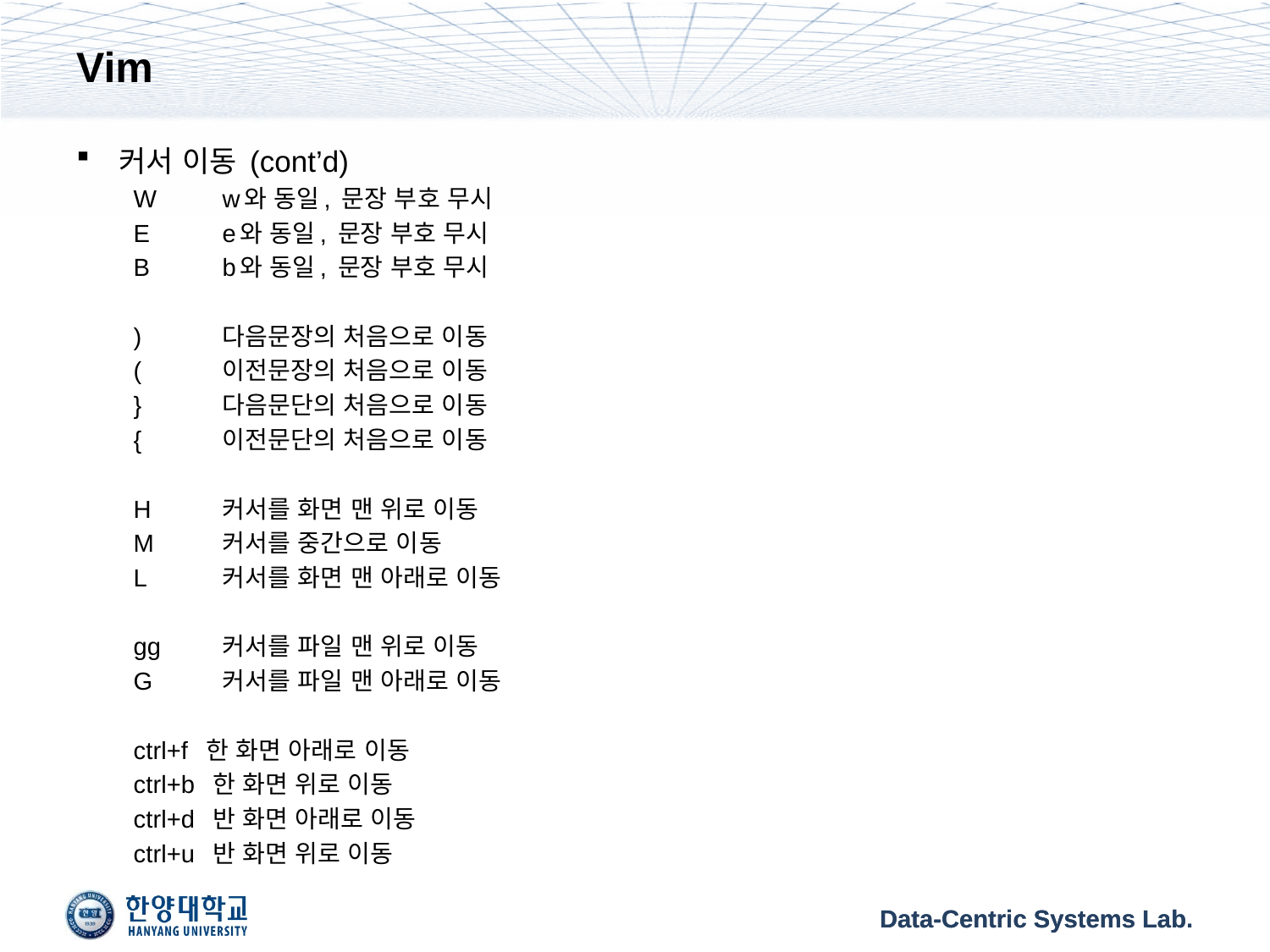

# Vim
커서 이동 (cont’d)
W	w와 동일, 문장 부호 무시
E	e와 동일, 문장 부호 무시
B	b와 동일, 문장 부호 무시

)	다음문장의 처음으로 이동
(	이전문장의 처음으로 이동
}	다음문단의 처음으로 이동
{	이전문단의 처음으로 이동

H	커서를 화면 맨 위로 이동
M	커서를 중간으로 이동
L	커서를 화면 맨 아래로 이동

gg	커서를 파일 맨 위로 이동
G	커서를 파일 맨 아래로 이동

ctrl+f  한 화면 아래로 이동
ctrl+b  한 화면 위로 이동
ctrl+d  반 화면 아래로 이동
ctrl+u  반 화면 위로 이동